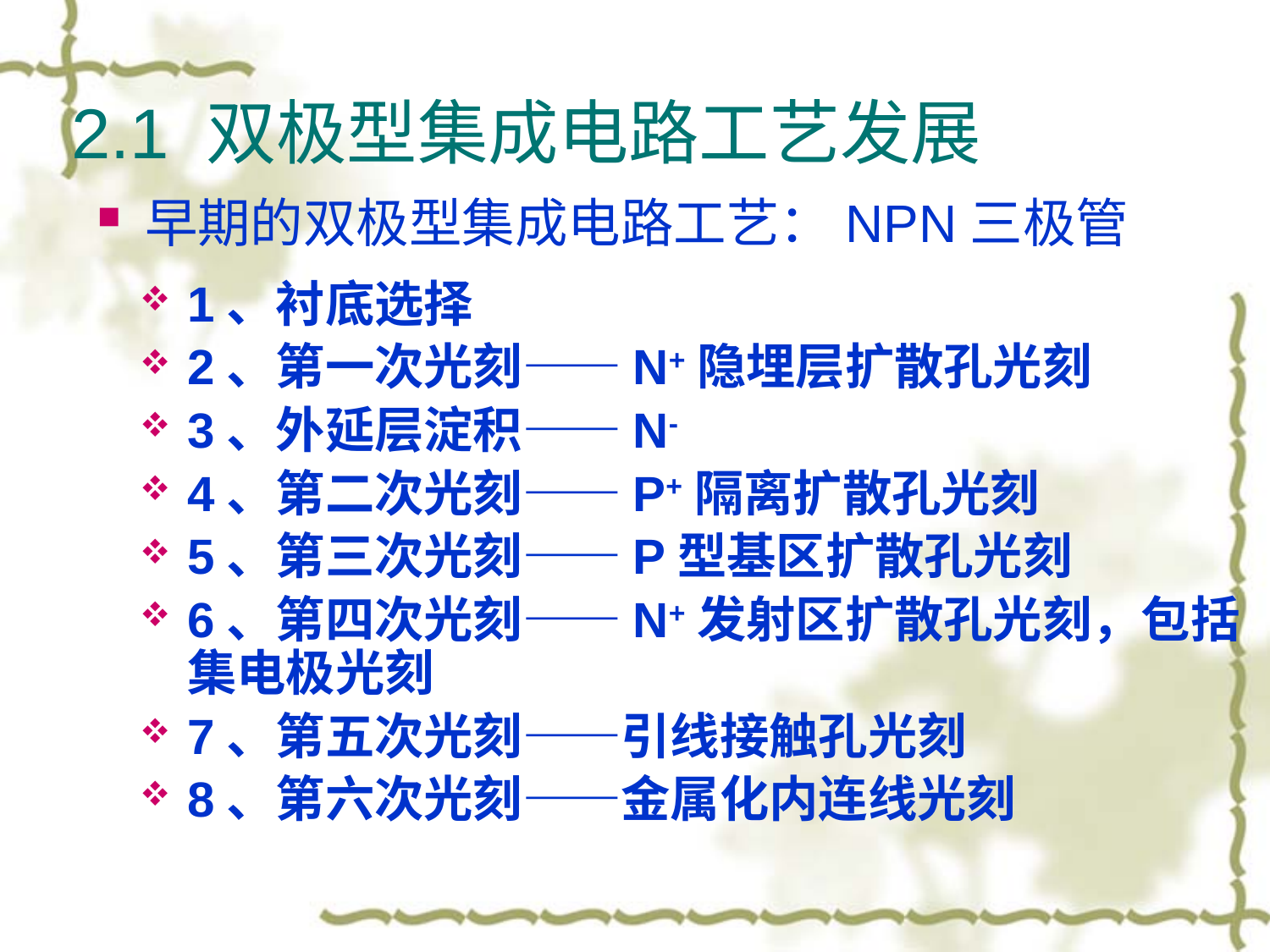

2.1 双极型集成电路工艺发展
早期的双极型集成电路工艺：NPN三极管
1、衬底选择
2、第一次光刻——N+隐埋层扩散孔光刻
3、外延层淀积——N-
4、第二次光刻——P+隔离扩散孔光刻
5、第三次光刻——P型基区扩散孔光刻
6、第四次光刻——N+发射区扩散孔光刻，包括集电极光刻
7、第五次光刻——引线接触孔光刻
8、第六次光刻——金属化内连线光刻
4